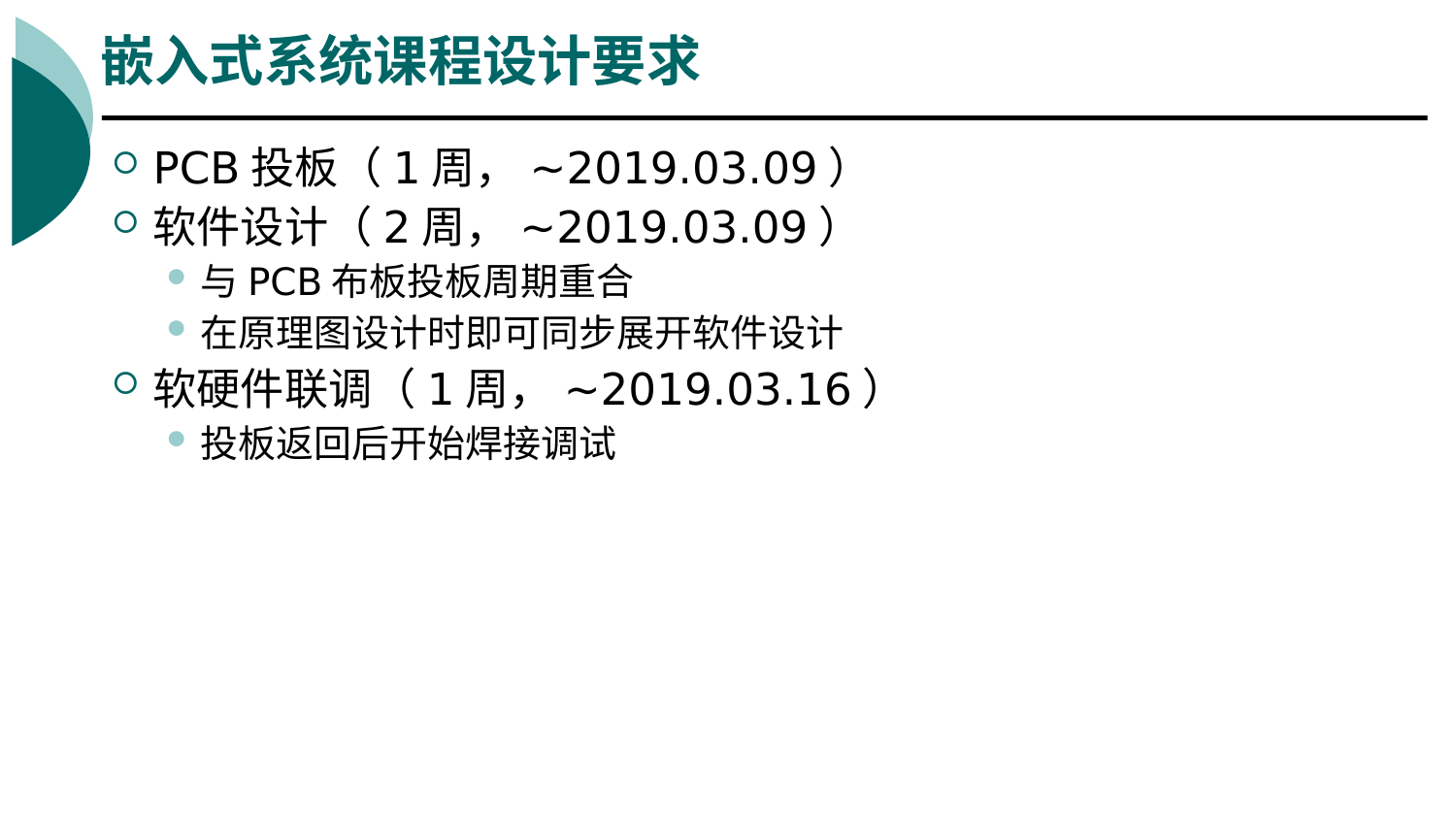

# 嵌入式系统课程设计要求
PCB投板（1周，~2019.03.09）
软件设计（2周，~2019.03.09）
与PCB布板投板周期重合
在原理图设计时即可同步展开软件设计
软硬件联调（1周，~2019.03.16）
投板返回后开始焊接调试